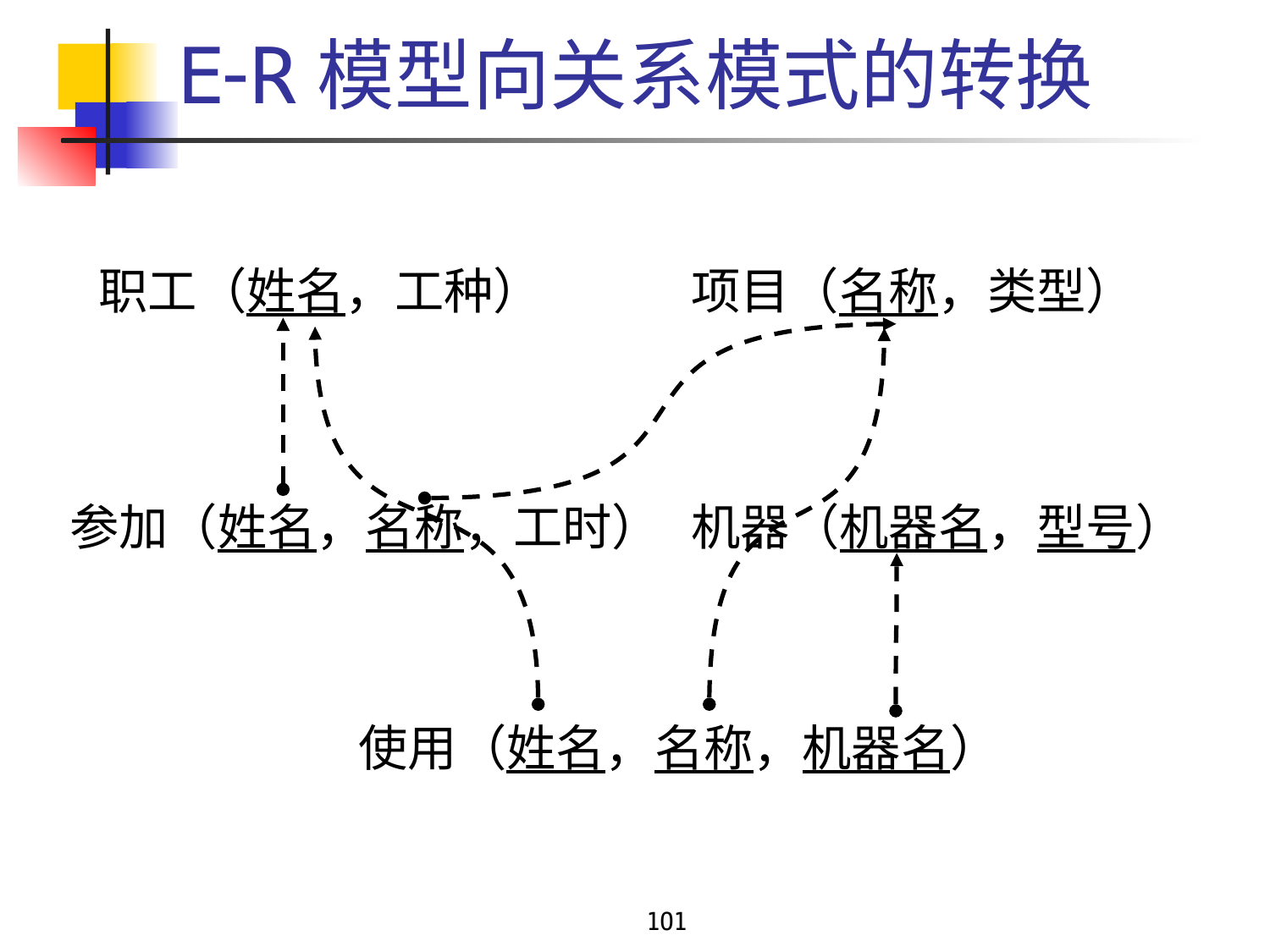

# E-R模型向关系模式的转换
职工（姓名，工种）
项目（名称，类型）
参加（姓名，名称，工时）
机器（机器名，型号）
使用（姓名，名称，机器名）
101